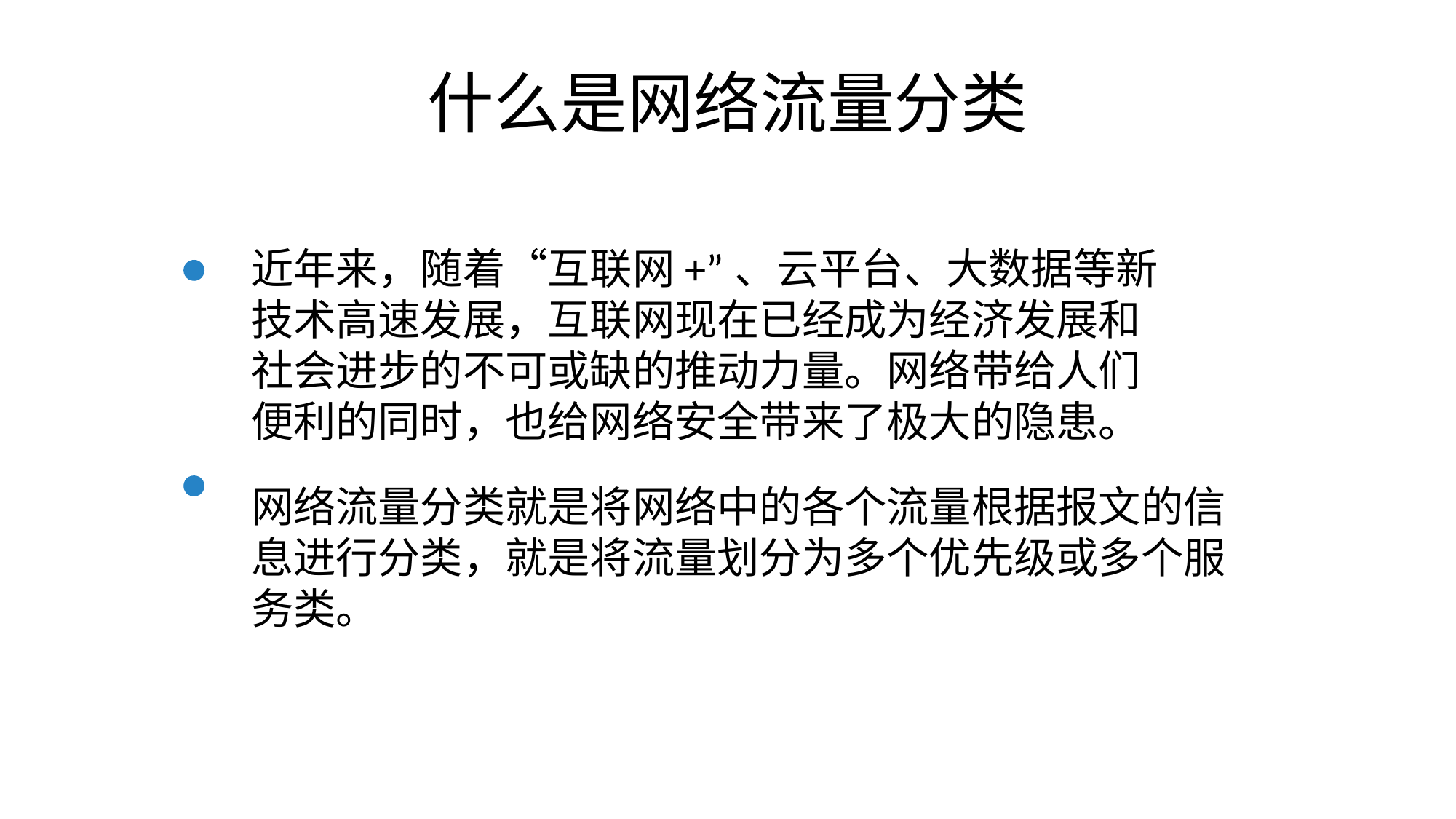

# 什么是网络流量分类
近年来，随着“互联网+”、云平台、大数据等新技术高速发展，互联网现在已经成为经济发展和社会进步的不可或缺的推动力量。网络带给人们便利的同时，也给网络安全带来了极大的隐患。

网络流量分类就是将网络中的各个流量根据报文的信息进行分类，就是将流量划分为多个优先级或多个服务类。